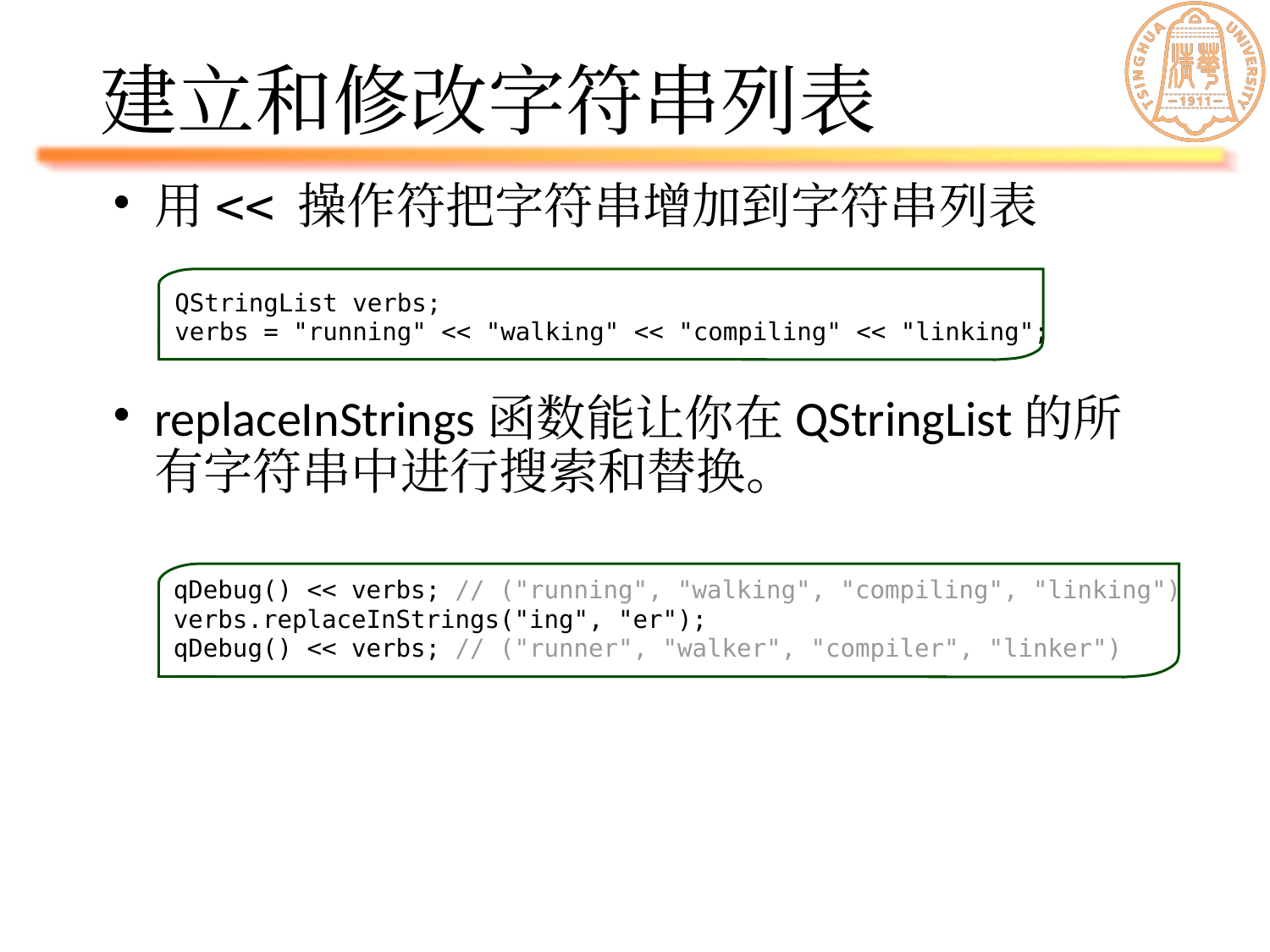

# 建立和修改字符串列表
用<< 操作符把字符串增加到字符串列表

replaceInStrings函数能让你在QStringList的所有字符串中进行搜索和替换。

    QStringList verbs;
    verbs = "running" << "walking" << "compiling" << "linking";

    qDebug() << verbs; // ("running", "walking", "compiling", "linking")
    verbs.replaceInStrings("ing", "er");
    qDebug() << verbs; // ("runner", "walker", "compiler", "linker")